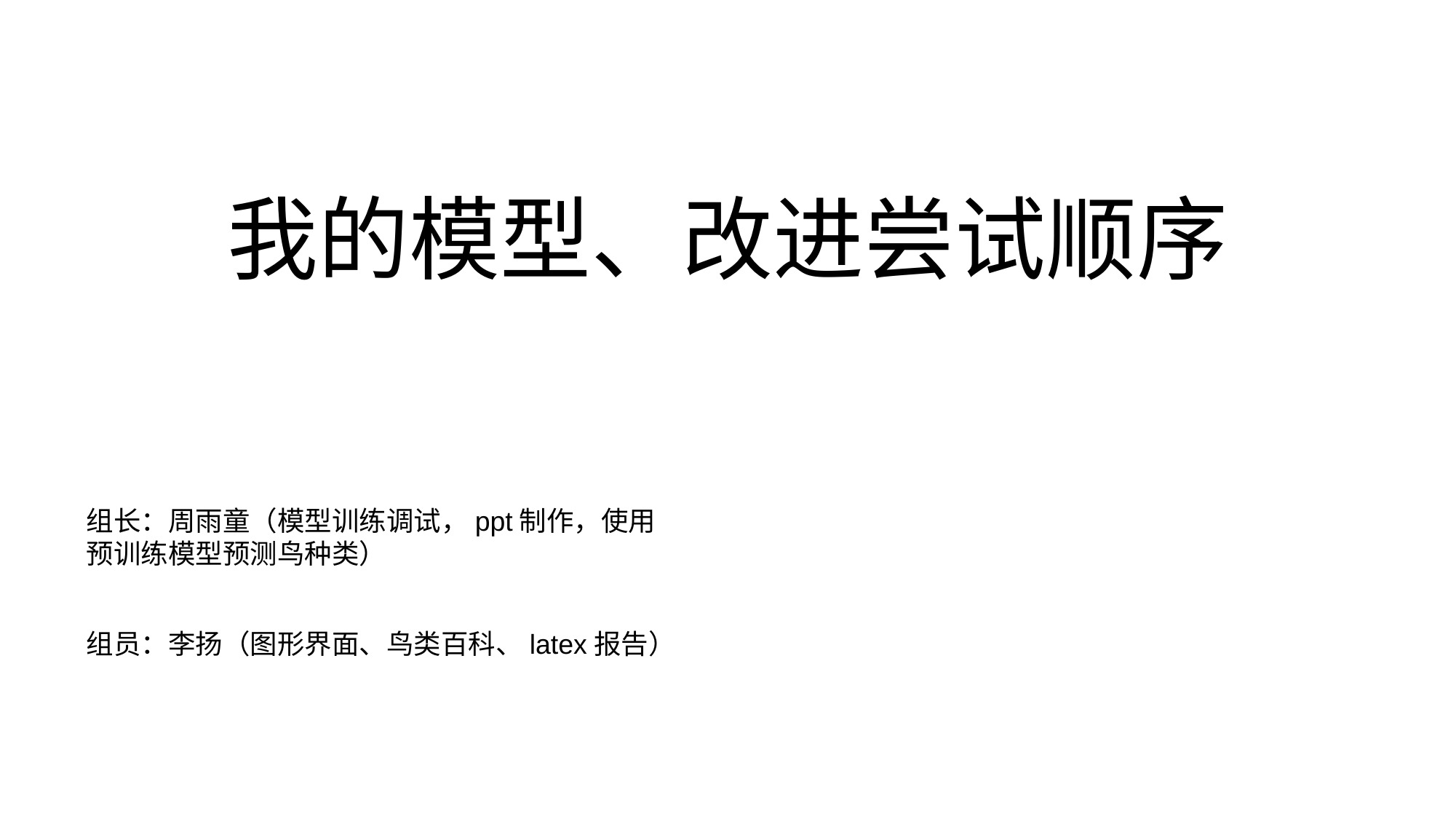

# 我的模型、改进尝试顺序
组长：周雨童（模型训练调试，ppt制作，使用预训练模型预测鸟种类）
组员：李扬（图形界面、鸟类百科、latex报告）